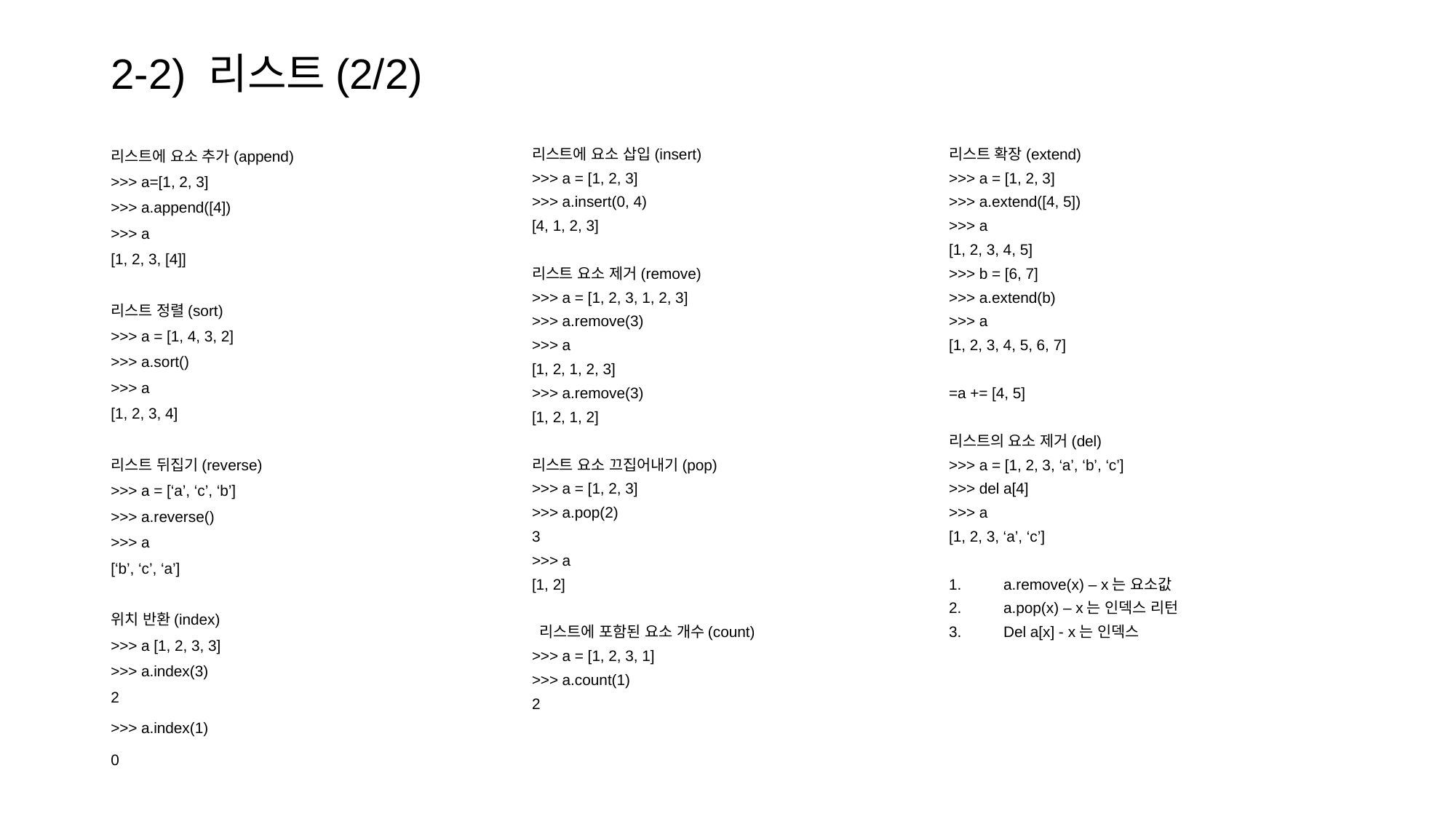

# 2-2) 리스트(2/2)
리스트에 요소 추가(append)
>>> a=[1, 2, 3]
>>> a.append([4])
>>> a
[1, 2, 3, [4]]

리스트 정렬(sort)
>>> a = [1, 4, 3, 2]
>>> a.sort()
>>> a
[1, 2, 3, 4]

리스트 뒤집기(reverse)
>>> a = [‘a’, ‘c’, ‘b’]
>>> a.reverse()
>>> a
[‘b’, ‘c’, ‘a’]

위치 반환(index)
>>> a [1, 2, 3, 3]
>>> a.index(3)
2
>>> a.index(1)
0
리스트에 요소 삽입(insert)
>>> a = [1, 2, 3]
>>> a.insert(0, 4)
[4, 1, 2, 3]

리스트 요소 제거(remove)
>>> a = [1, 2, 3, 1, 2, 3]
>>> a.remove(3)
>>> a
[1, 2, 1, 2, 3]
>>> a.remove(3)
[1, 2, 1, 2]

리스트 요소 끄집어내기(pop)
>>> a = [1, 2, 3]
>>> a.pop(2)
3
>>> a
[1, 2]

 리스트에 포함된 요소 개수(count)
>>> a = [1, 2, 3, 1]
>>> a.count(1)
2
리스트 확장(extend)
>>> a = [1, 2, 3]
>>> a.extend([4, 5])
>>> a
[1, 2, 3, 4, 5]
>>> b = [6, 7]
>>> a.extend(b)
>>> a
[1, 2, 3, 4, 5, 6, 7]

=a += [4, 5]

리스트의 요소 제거(del)
>>> a = [1, 2, 3, ‘a’, ‘b’, ‘c’]
>>> del a[4]
>>> a
[1, 2, 3, ‘a’, ‘c’]

a.remove(x) – x는 요소값
a.pop(x) – x는 인덱스 리턴
Del a[x] - x는 인덱스